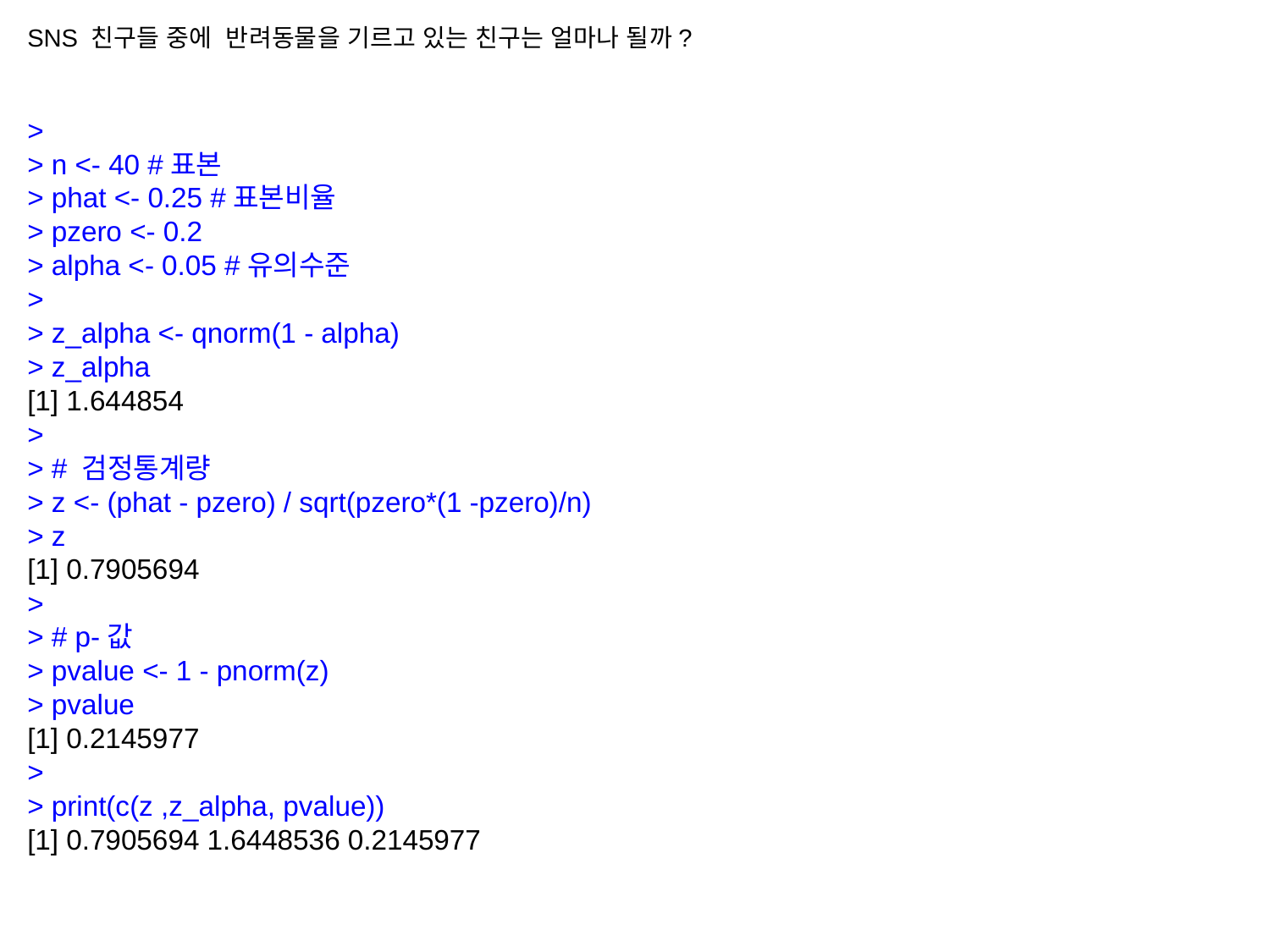

SNS 친구들 중에  반려동물을 기르고 있는 친구는 얼마나 될까?
>
> n <- 40 #표본
> phat <- 0.25 #표본비율
> pzero <- 0.2
> alpha <- 0.05 #유의수준
>
> z_alpha <- qnorm(1 - alpha)
> z_alpha
[1] 1.644854
>
> # 검정통계량
> z <- (phat - pzero) / sqrt(pzero*(1 -pzero)/n)
> z
[1] 0.7905694
>
> # p-값
> pvalue <- 1 - pnorm(z)
> pvalue
[1] 0.2145977
>
> print(c(z ,z_alpha, pvalue))
[1] 0.7905694 1.6448536 0.2145977